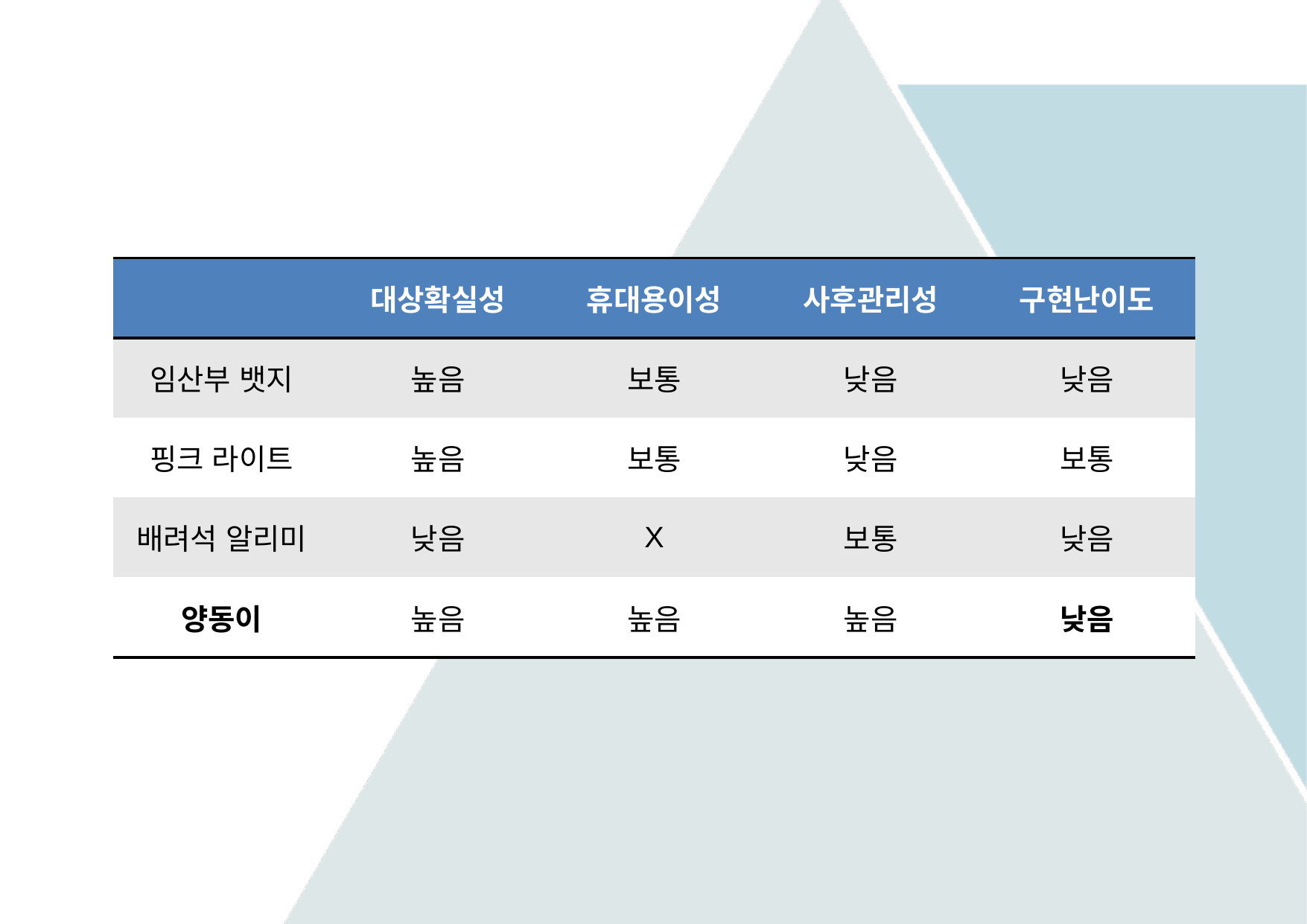

|  | 대상확실성 | 휴대용이성 | 사후관리성 | 구현난이도 |
| --- | --- | --- | --- | --- |
| 임산부 뱃지 | 높음 | 보통 | 낮음 | 낮음 |
| 핑크 라이트 | 높음 | 보통 | 낮음 | 보통 |
| 배려석 알리미 | 낮음 | X | 보통 | 낮음 |
| 양동이 | 높음 | 높음 | 높음 | 낮음 |